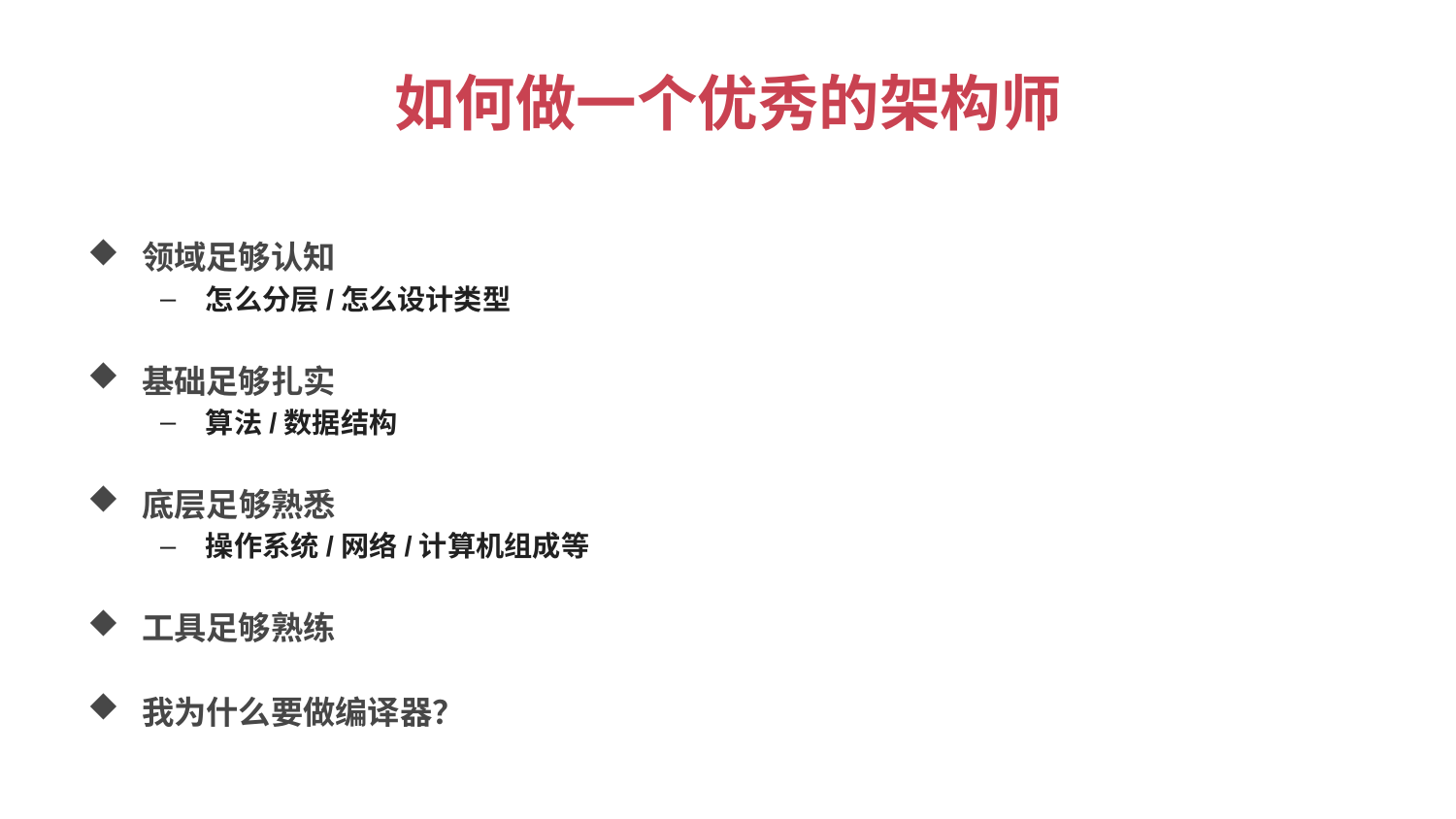

# 如何做一个优秀的架构师
领域足够认知
怎么分层/怎么设计类型
基础足够扎实
算法/数据结构
底层足够熟悉
操作系统/网络/计算机组成等
工具足够熟练
我为什么要做编译器？